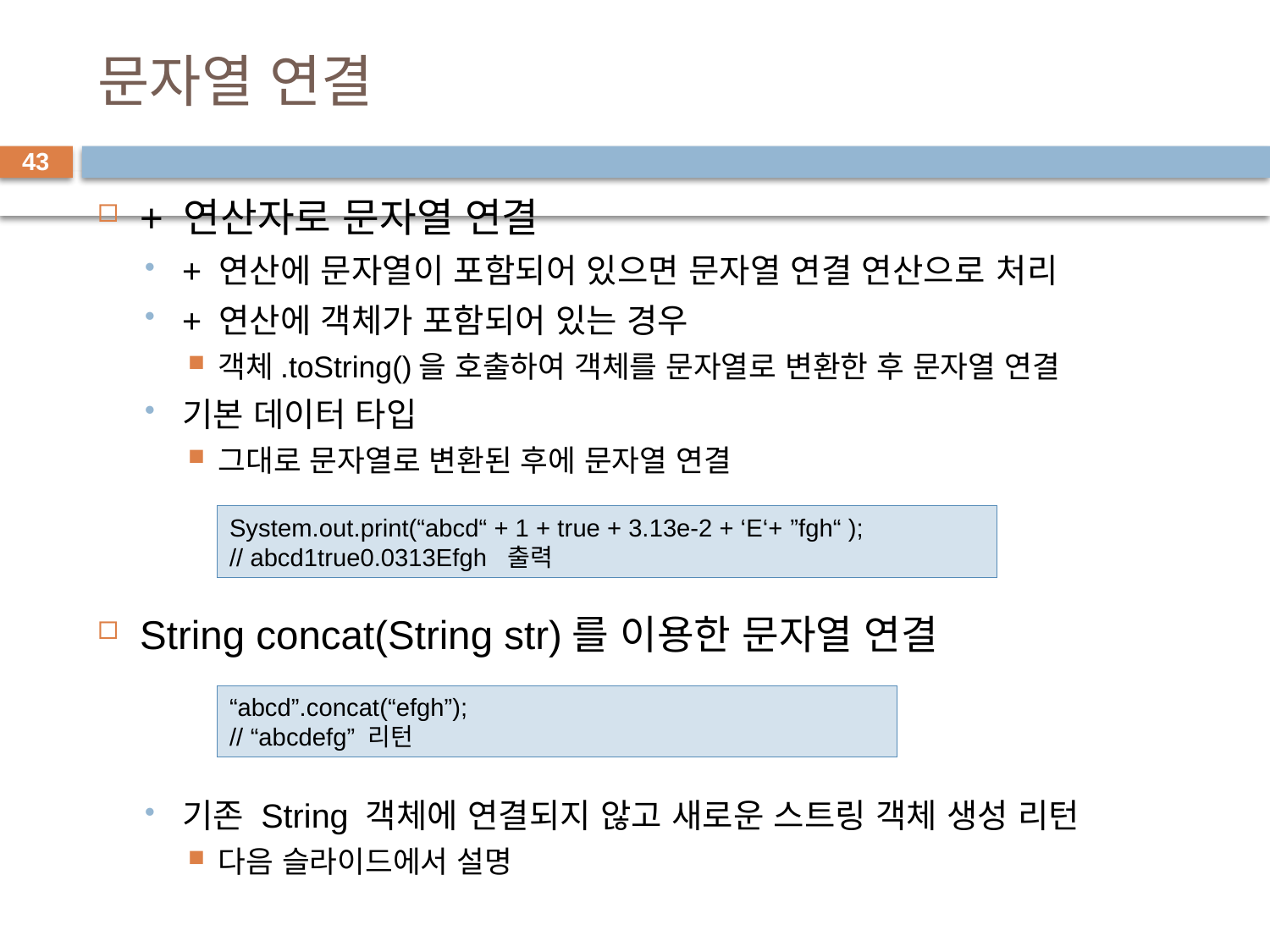

# 문자열 연결
43
+ 연산자로 문자열 연결
+ 연산에 문자열이 포함되어 있으면 문자열 연결 연산으로 처리
+ 연산에 객체가 포함되어 있는 경우
객체.toString()을 호출하여 객체를 문자열로 변환한 후 문자열 연결
기본 데이터 타입
그대로 문자열로 변환된 후에 문자열 연결

String concat(String str)를 이용한 문자열 연결

기존 String 객체에 연결되지 않고 새로운 스트링 객체 생성 리턴
다음 슬라이드에서 설명
System.out.print(“abcd“ + 1 + true + 3.13e-2 + ‘E‘+ ”fgh“ );
// abcd1true0.0313Efgh  출력
“abcd”.concat(“efgh”);
// “abcdefg” 리턴